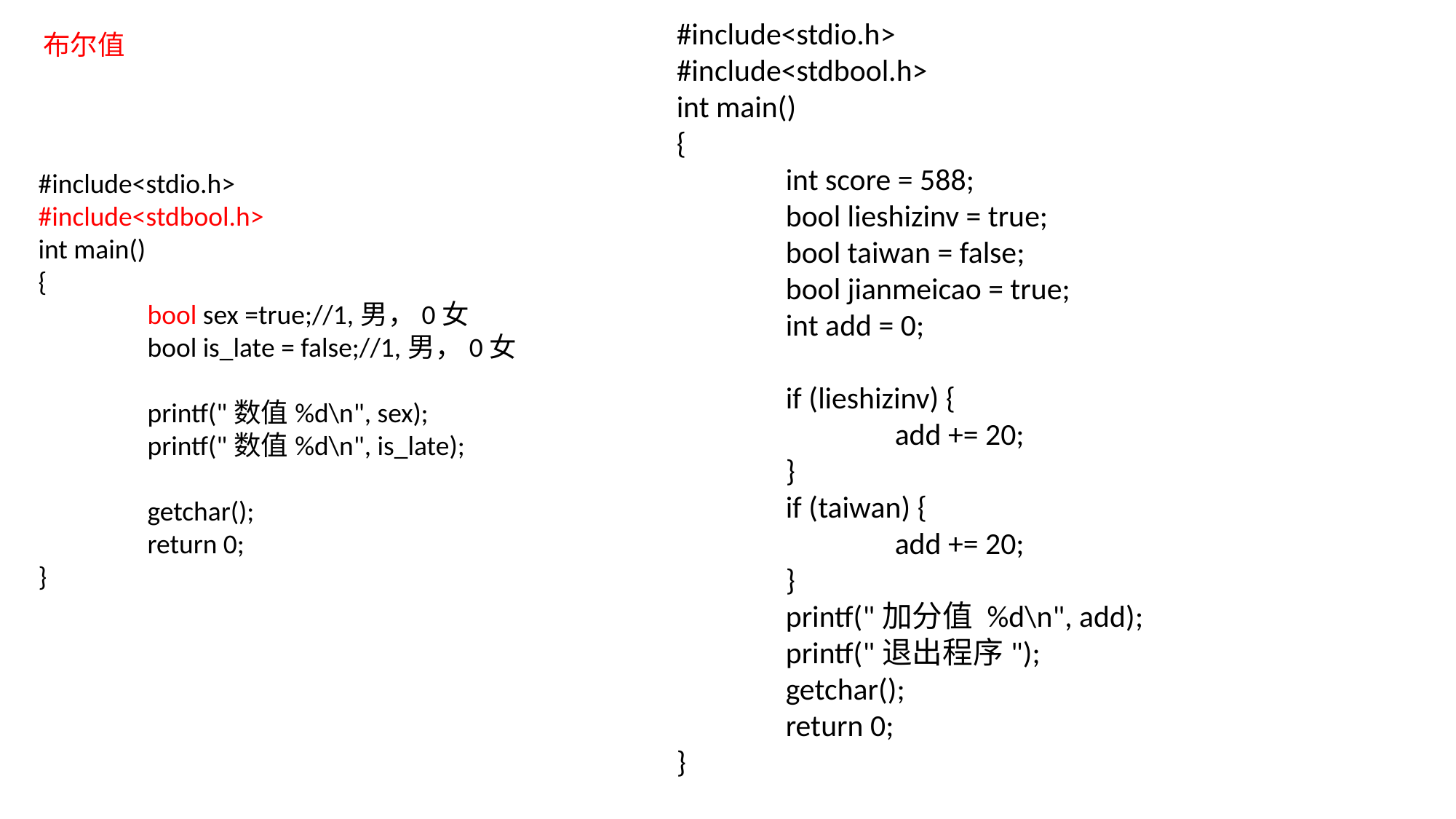

#include<stdio.h>
#include<stdbool.h>
int main()
{
	int score = 588;
	bool lieshizinv = true;
	bool taiwan = false;
	bool jianmeicao = true;
	int add = 0;

	if (lieshizinv) {
		add += 20;
	}
	if (taiwan) {
		add += 20;
	}
	printf("加分值 %d\n", add);
	printf("退出程序");
	getchar();
	return 0;
}
布尔值
#include<stdio.h>
#include<stdbool.h>
int main()
{
	bool sex =true;//1,男，0女
	bool is_late = false;//1,男，0女

	printf("数值%d\n", sex);
	printf("数值%d\n", is_late);

	getchar();
	return 0;
}